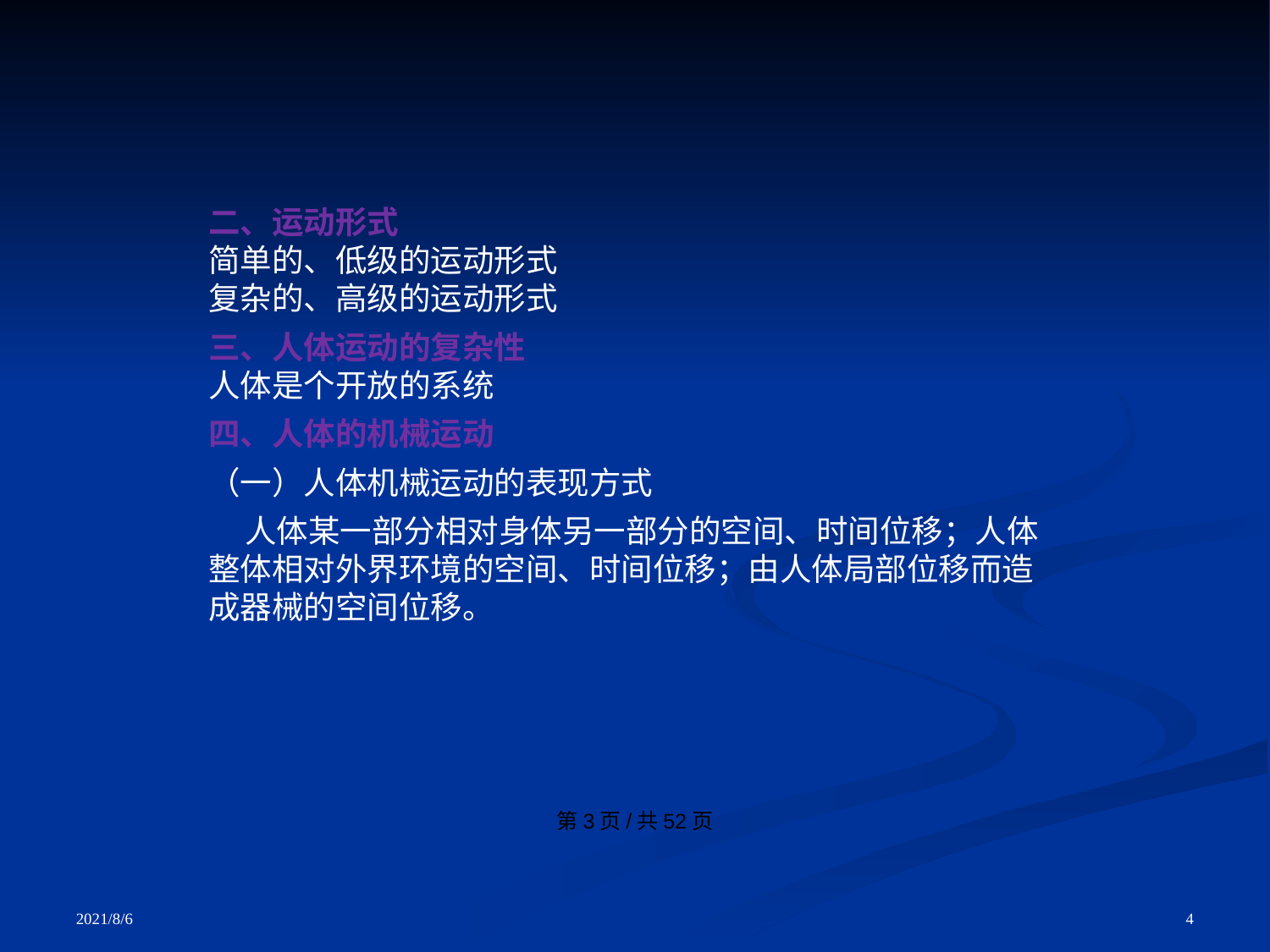

第3页/共52页
二、运动形式
简单的、低级的运动形式
复杂的、高级的运动形式
三、人体运动的复杂性
人体是个开放的系统
四、人体的机械运动
（一）人体机械运动的表现方式
    人体某一部分相对身体另一部分的空间、时间位移；人体整体相对外界环境的空间、时间位移；由人体局部位移而造成器械的空间位移。
4
2021/8/6